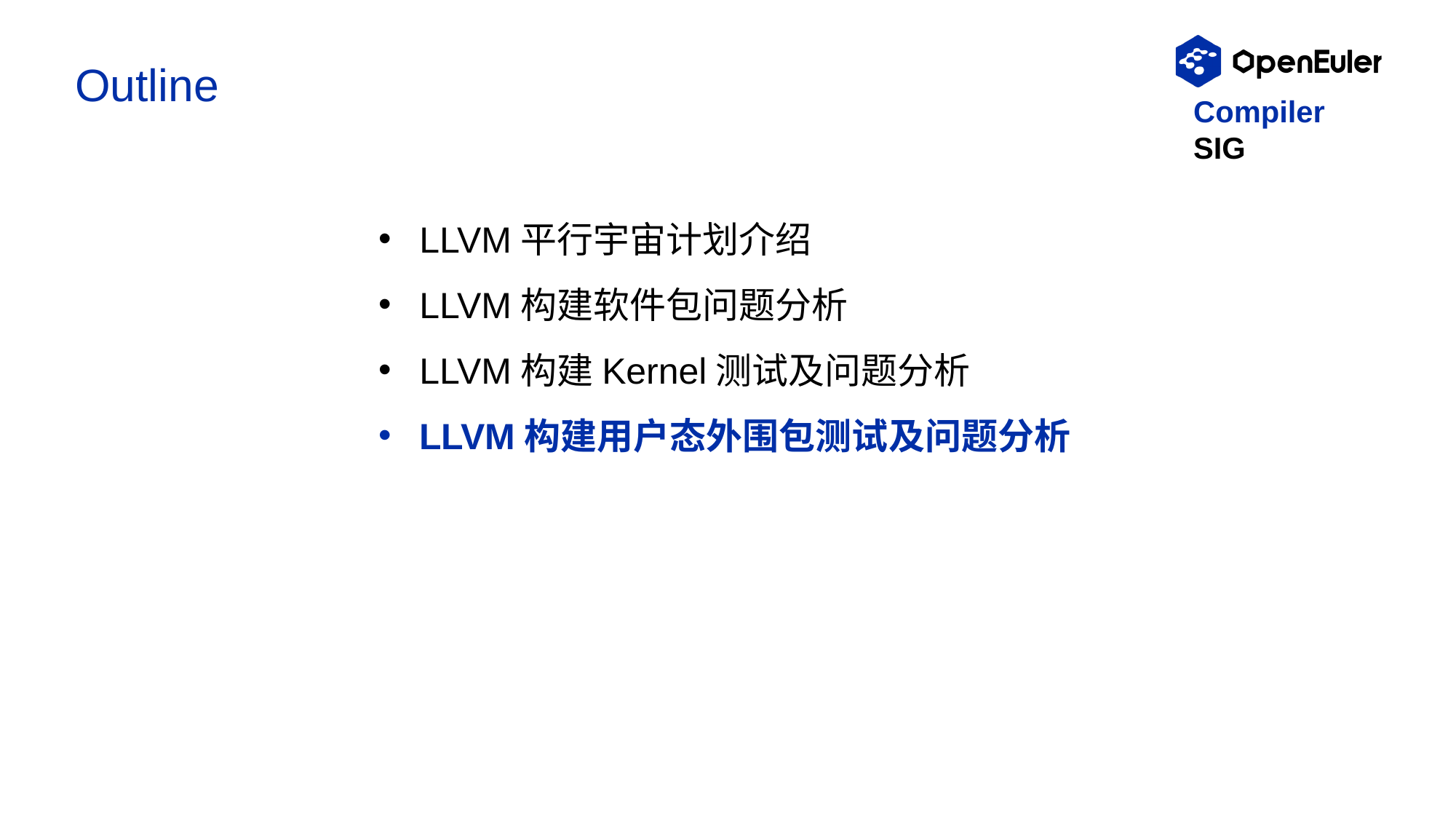

# Outline
LLVM平行宇宙计划介绍
LLVM构建软件包问题分析
LLVM构建Kernel测试及问题分析
LLVM构建用户态外围包测试及问题分析